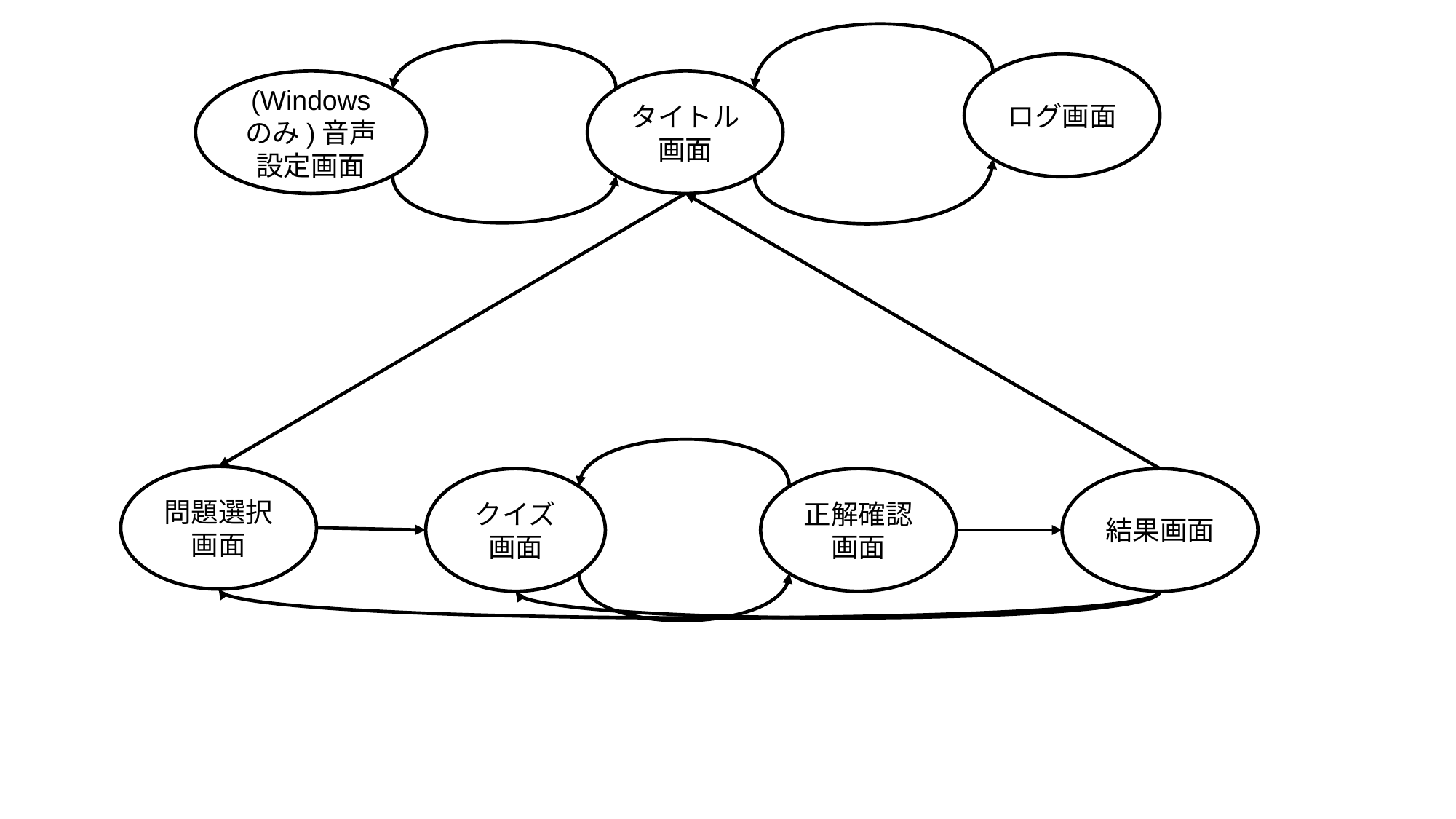

ログ画面
(Windows のみ)音声設定画面
タイトル画面
問題選択画面
クイズ画面
正解確認画面
結果画面